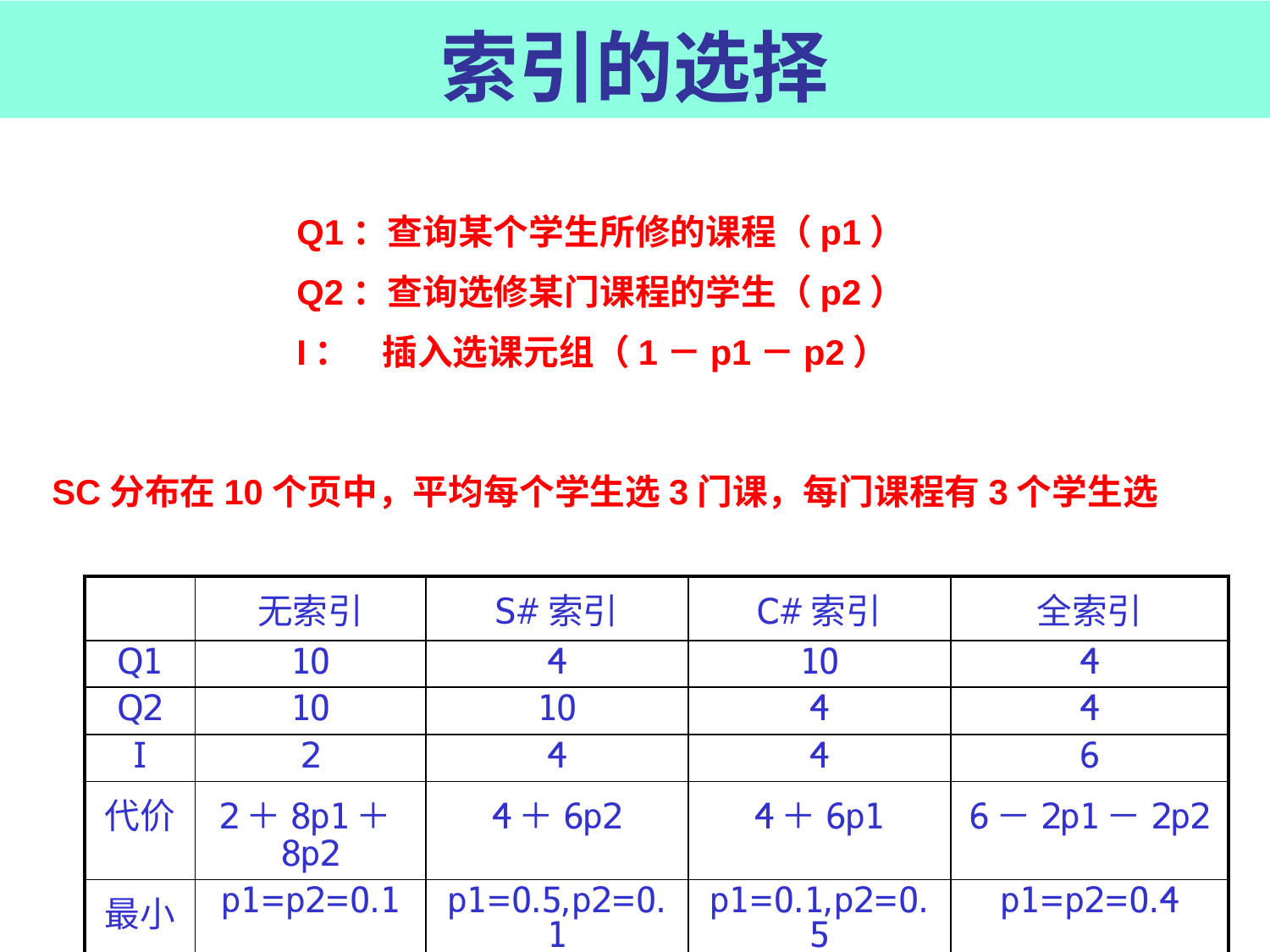

# 索引的选择
   Q1：查询某个学生所修的课程（p1）
   Q2：查询选修某门课程的学生（p2）
   I：    插入选课元组（1－p1－p2）
SC分布在10个页中，平均每个学生选3门课，每门课程有3个学生选
|  | 无索引 | S#索引 | C#索引 | 全索引 |
| --- | --- | --- | --- | --- |
| Q1 | 10 | 4 | 10 | 4 |
| Q2 | 10 | 10 | 4 | 4 |
| I | 2 | 4 | 4 | 6 |
| 代价 | 2＋8p1＋8p2 | 4＋6p2 | 4＋6p1 | 6－2p1－2p2 |
| 最小 | p1=p2=0.1 | p1=0.5,p2=0.1 | p1=0.1,p2=0.5 | p1=p2=0.4 |